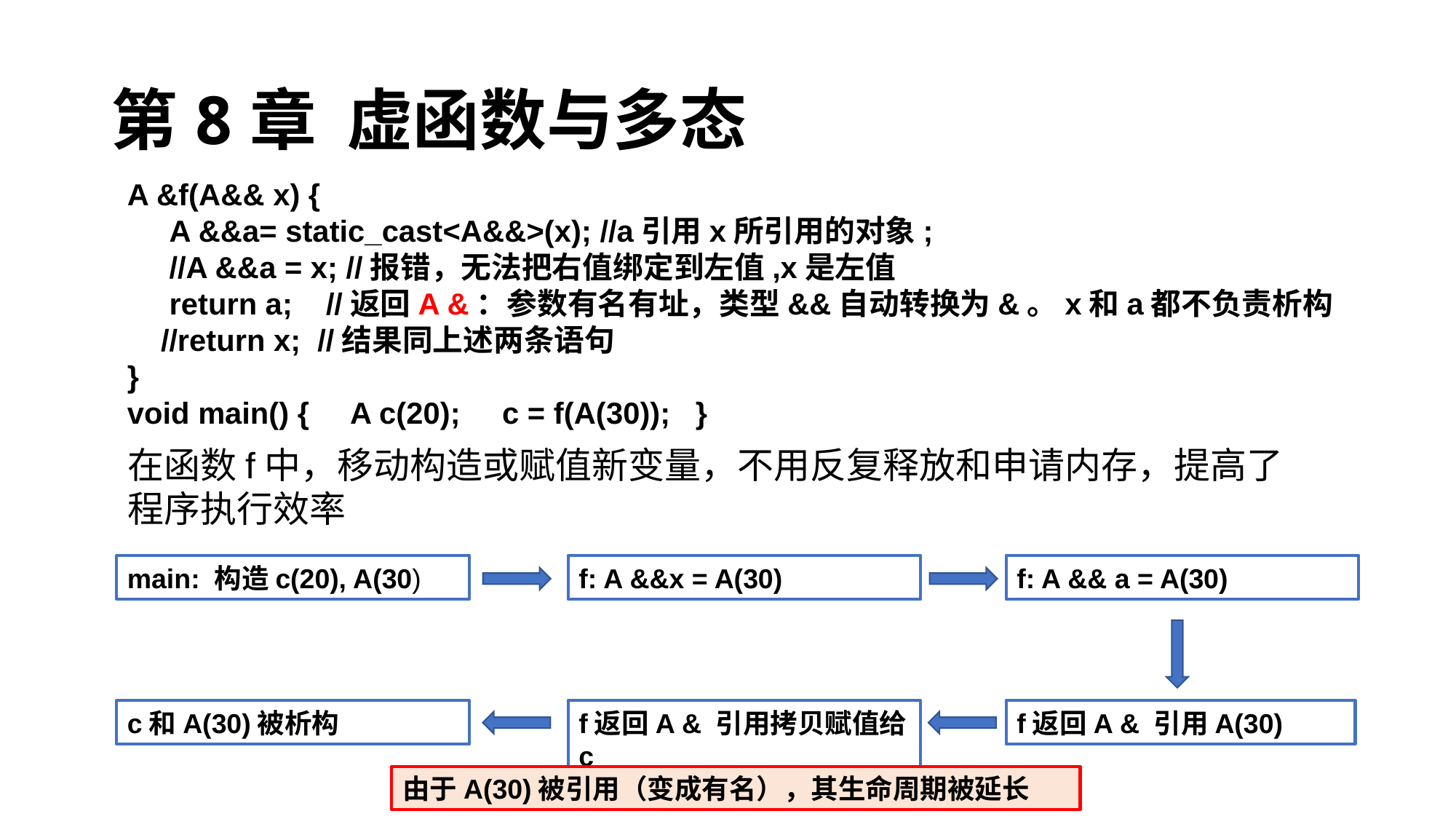

# 第8章  虚函数与多态
A &f(A&& x) {
     A &&a= static_cast<A&&>(x); //a引用x所引用的对象;
     //A &&a = x; //报错，无法把右值绑定到左值,x是左值
     return a;    //返回A &：参数有名有址，类型&&自动转换为&。x和a都不负责析构
    //return x;  //结果同上述两条语句
}
void main() {     A c(20);     c = f(A(30));   }
在函数f中，移动构造或赋值新变量，不用反复释放和申请内存，提高了程序执行效率
main: 构造c(20), A(30)
f: A &&x = A(30)
f: A && a = A(30)

c和A(30)被析构
f返回A & 引用拷贝赋值给c
f返回A & 引用A(30)

由于A(30)被引用（变成有名），其生命周期被延长